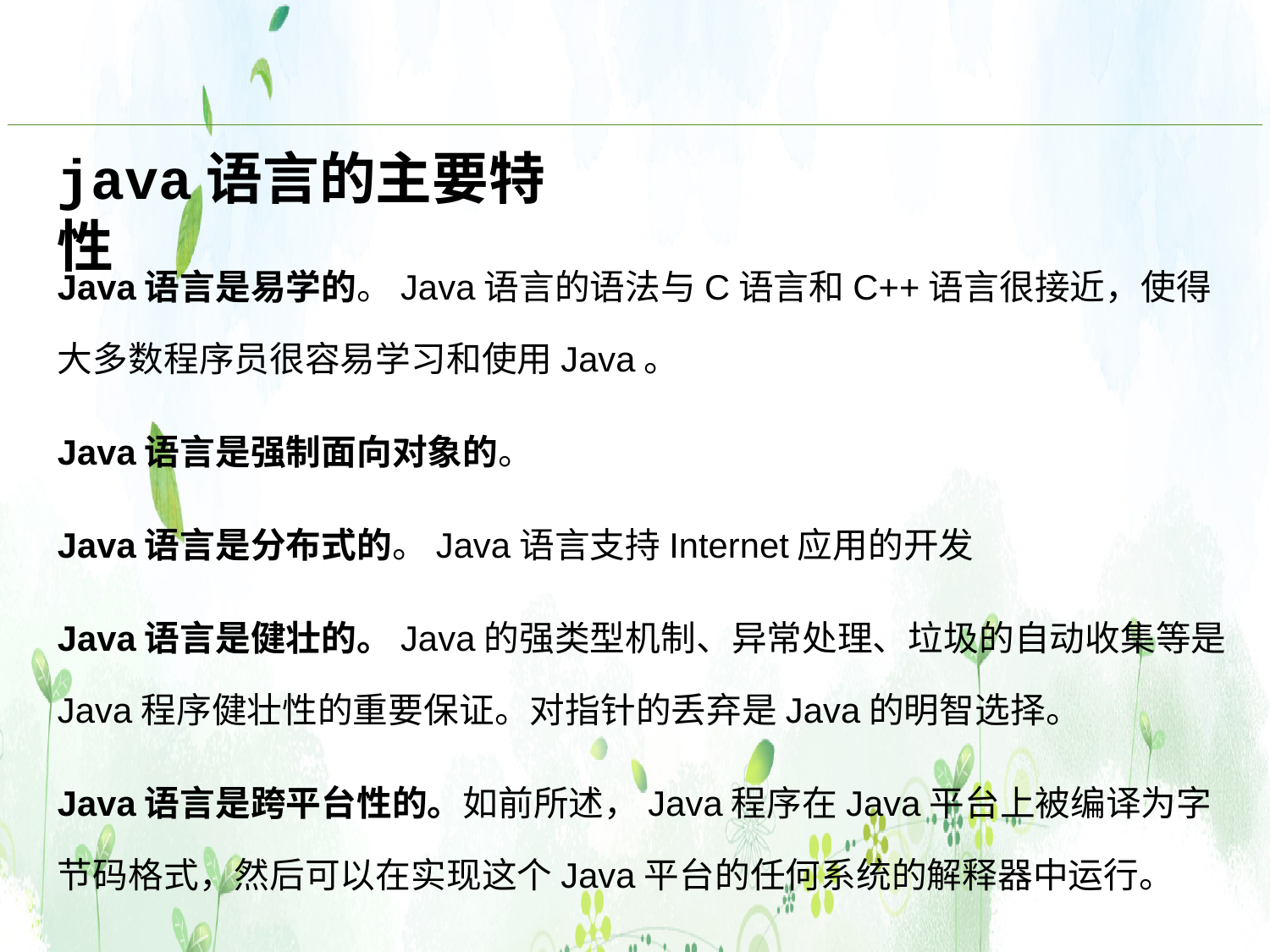

java语言的主要特性
Java语言是易学的。Java语言的语法与C语言和C++语言很接近，使得大多数程序员很容易学习和使用Java。
Java语言是强制面向对象的。
Java语言是分布式的。Java语言支持Internet应用的开发
Java语言是健壮的。Java的强类型机制、异常处理、垃圾的自动收集等是Java程序健壮性的重要保证。对指针的丢弃是Java的明智选择。
Java语言是跨平台性的。如前所述，Java程序在Java平台上被编译为字节码格式，然后可以在实现这个Java平台的任何系统的解释器中运行。